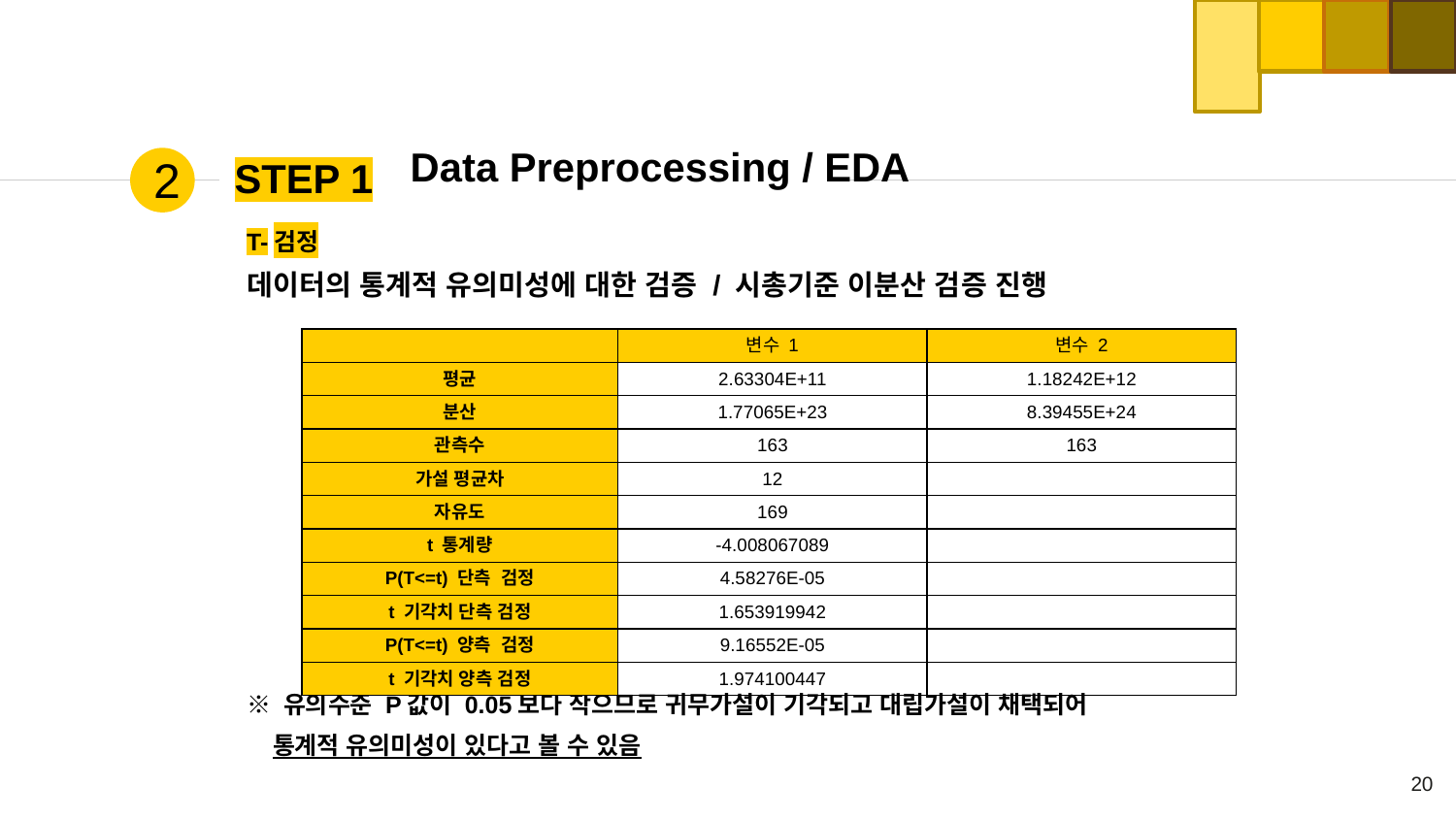

Data Preprocessing / EDA
2
# STEP 1
T-검정
데이터의 통계적 유의미성에 대한 검증 / 시총기준 이분산 검증 진행

※ 유의수준 P값이 0.05보다 작으므로 귀무가설이 기각되고 대립가설이 채택되어
   통계적 유의미성이 있다고 볼 수 있음

|  | 변수 1 | 변수 2 |
| --- | --- | --- |
| 평균 | 2.63304E+11 | 1.18242E+12 |
| 분산 | 1.77065E+23 | 8.39455E+24 |
| 관측수 | 163 | 163 |
| 가설 평균차 | 12 |  |
| 자유도 | 169 |  |
| t 통계량 | -4.008067089 |  |
| P(T<=t) 단측 검정 | 4.58276E-05 |  |
| t 기각치 단측 검정 | 1.653919942 |  |
| P(T<=t) 양측 검정 | 9.16552E-05 |  |
| t 기각치 양측 검정 | 1.974100447 |  |
20